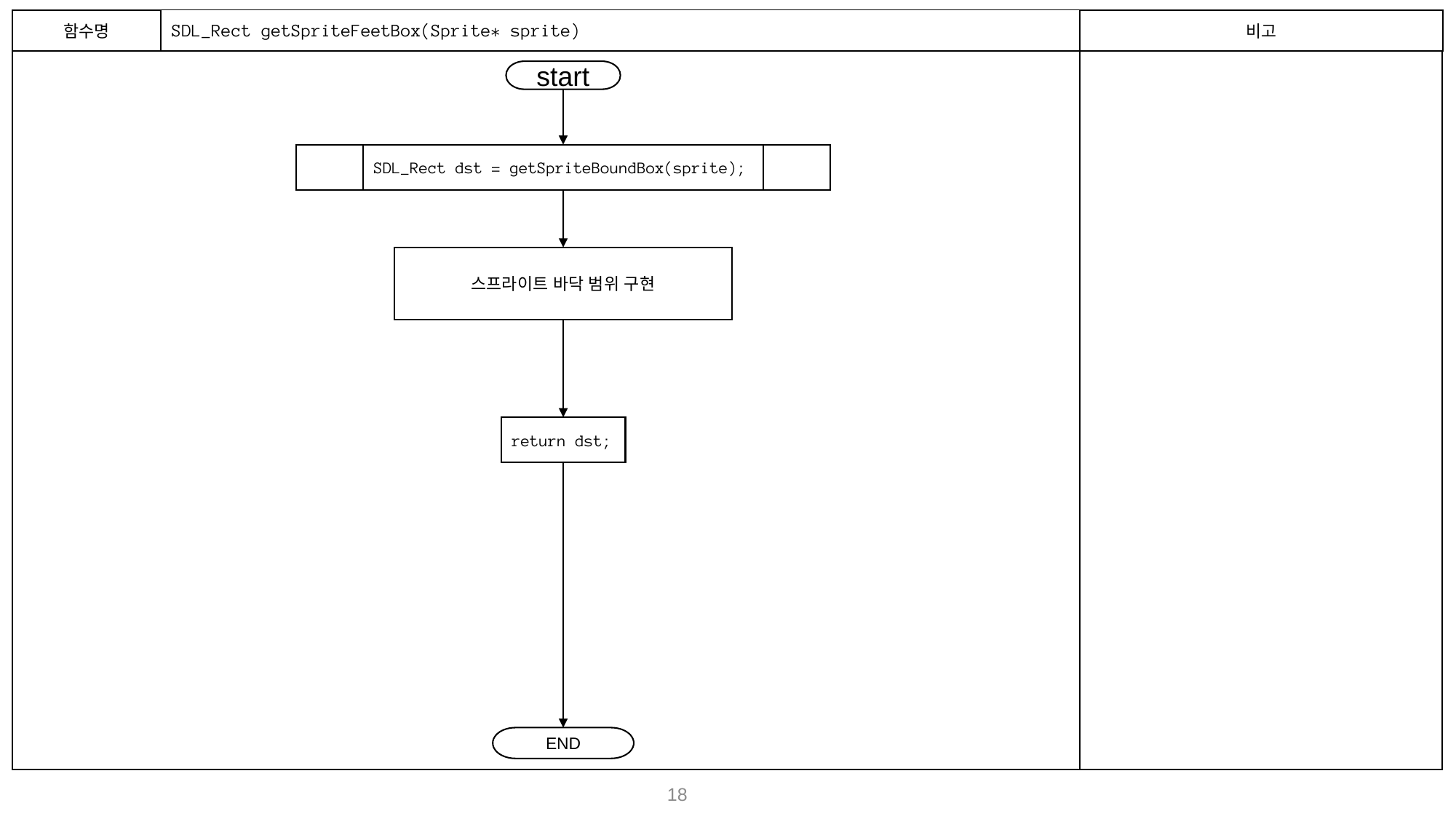

함수명
# SDL_Rect getSpriteFeetBox(Sprite* sprite)
비고

start
SDL_Rect dst = getSpriteBoundBox(sprite);
스프라이트 바닥 범위 구현
return dst;
END
18